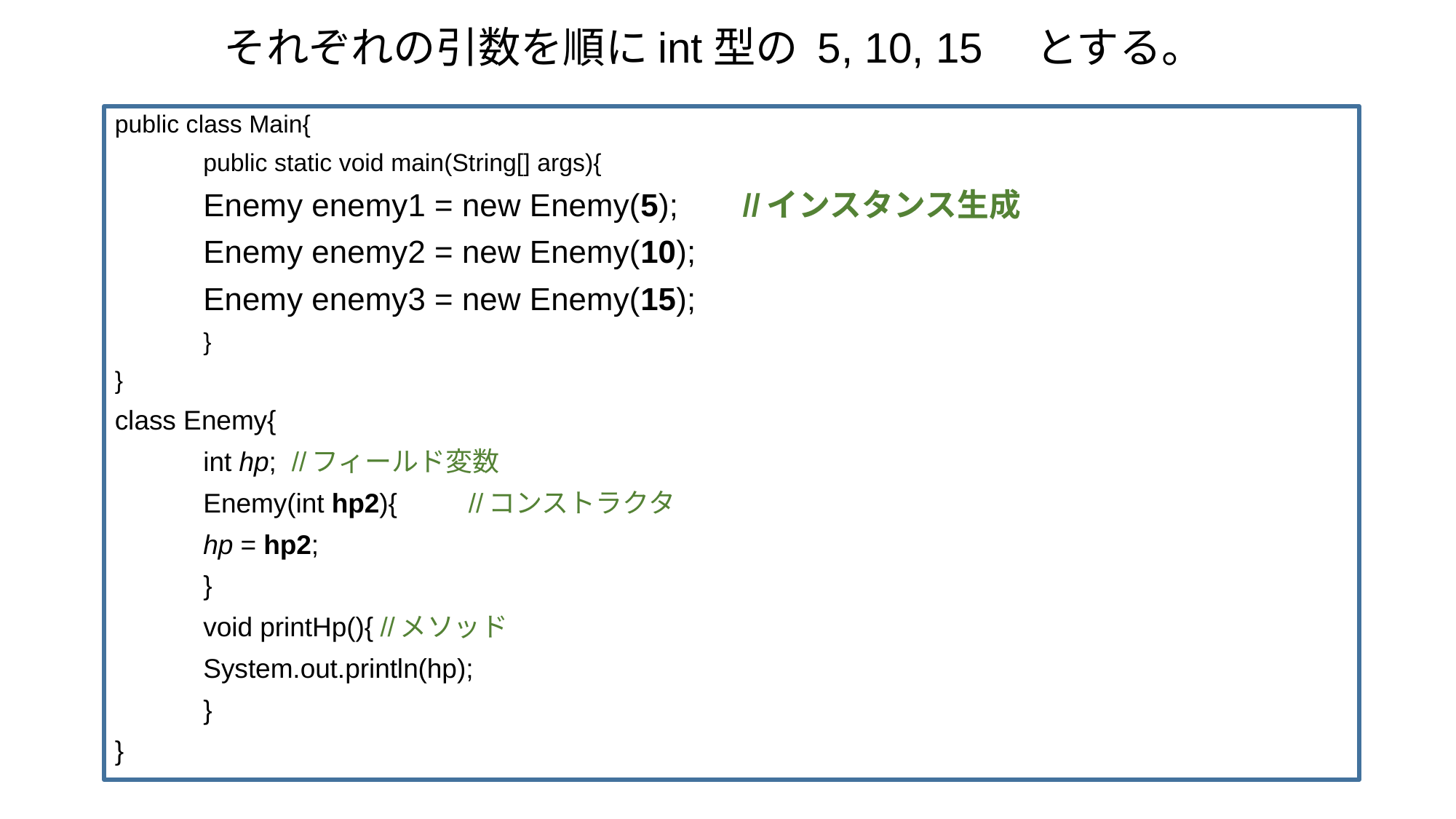

# それぞれの引数を順にint型の 5, 10, 15　とする。
public class Main{
	public static void main(String[] args){
		Enemy enemy1 = new Enemy(5);	 //インスタンス生成
		Enemy enemy2 = new Enemy(10);
		Enemy enemy3 = new Enemy(15);
	}
}
class Enemy{
	int hp;			//フィールド変数
	Enemy(int hp2){		//コンストラクタ
		hp = hp2;
	}
	void printHp(){		//メソッド
		System.out.println(hp);
	}
}